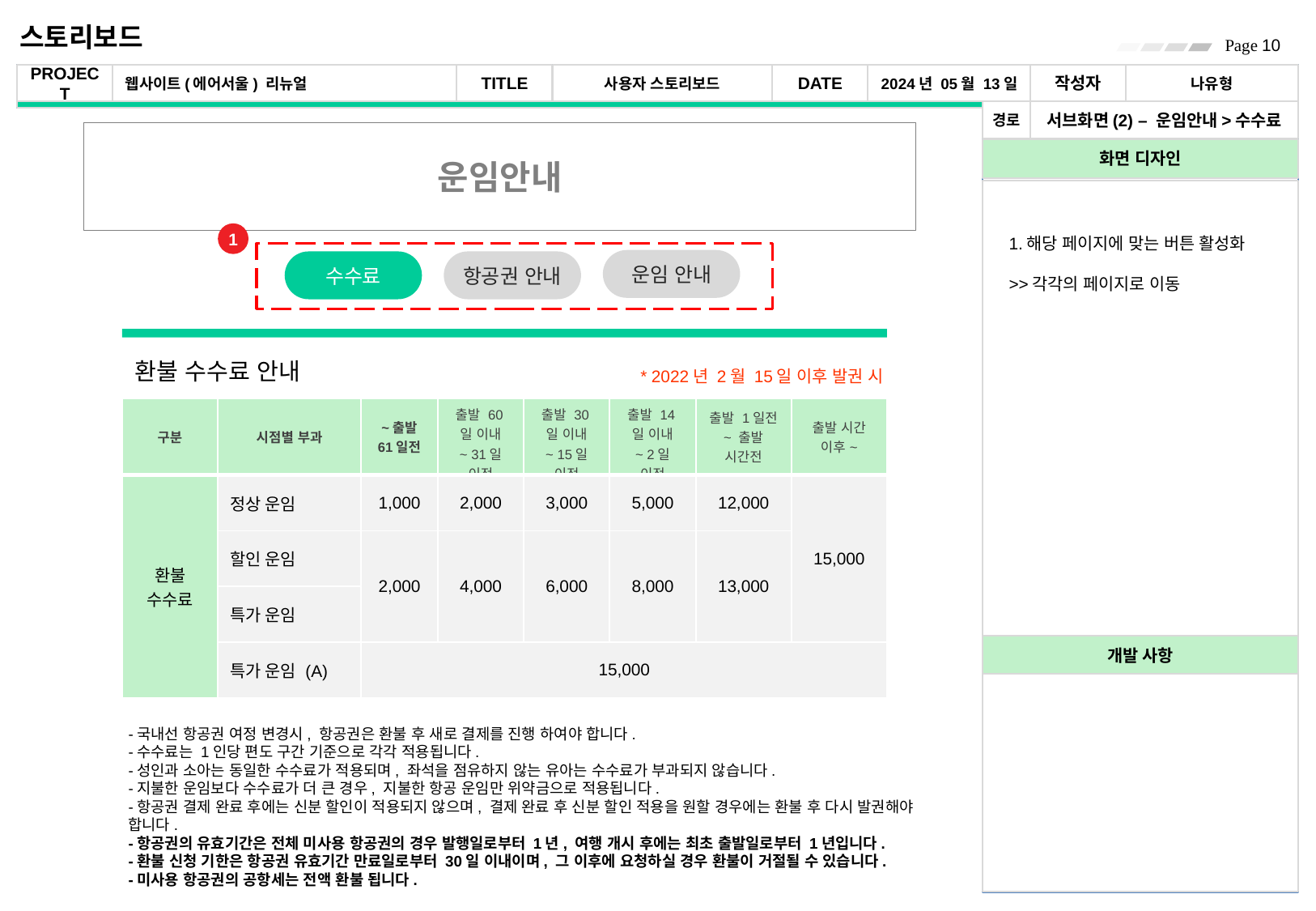

스토리보드

PROJECT
 웹사이트(에어서울) 리뉴얼
TITLE
사용자 스토리보드
DATE
2024년 05월 13일
작성자
나유형

경로
서브화면(2) – 운임안내>수수료
메인페이지
운임안내
화면 디자인

1.해당 페이지에 맞는 버튼 활성화
>>각각의 페이지로 이동
1

운임 안내
수수료
항공권 안내

환불 수수료 안내
* 2022년 2월 15일 이후 발권 시
| 구분 | 시점별 부과 | ~출발 61일전 | 출발 60일 이내 ~ 31일 이전 | 출발 30일 이내 ~ 15일 이전 | 출발 14일 이내 ~ 2일 이전 | 출발 1일전 ~ 출발 시간전 | 출발 시간 이후~ |
| --- | --- | --- | --- | --- | --- | --- | --- |
| 환불 수수료 | 정상 운임 | 1,000 | 2,000 | 3,000 | 5,000 | 12,000 | 15,000 |
|  | 할인 운임 | 2,000 | 4,000 | 6,000 | 8,000 | 13,000 |  |
|  | 특가 운임 |  |  |  |  |  |  |
|  | 특가 운임 (A) | 15,000 |  |  |  |  |  |
개발 사항

-국내선 항공권 여정 변경시, 항공권은 환불 후 새로 결제를 진행 하여야 합니다.
-수수료는 1인당 편도 구간 기준으로 각각 적용됩니다.
-성인과 소아는 동일한 수수료가 적용되며, 좌석을 점유하지 않는 유아는 수수료가 부과되지 않습니다.
-지불한 운임보다 수수료가 더 큰 경우, 지불한 항공 운임만 위약금으로 적용됩니다.
-항공권 결제 완료 후에는 신분 할인이 적용되지 않으며, 결제 완료 후 신분 할인 적용을 원할 경우에는 환불 후 다시 발권해야 합니다.
-항공권의 유효기간은 전체 미사용 항공권의 경우 발행일로부터 1년, 여행 개시 후에는 최초 출발일로부터 1년입니다.
-환불 신청 기한은 항공권 유효기간 만료일로부터 30일 이내이며, 그 이후에 요청하실 경우 환불이 거절될 수 있습니다.
-미사용 항공권의 공항세는 전액 환불 됩니다.
○ 환불 수수료 면제 대상
고객 사정에 의한 환불이 아닌 경우(예: 항공편 운항 취소 등)
항공권 결제 당일 환불(시스템 점검시간 이전까지) (단, 결제 당일 탑승하는 경우, 탑승수속 마감 전까지의 환불)
※시스템 점검시간: 매일 23:50 ~ 24:10